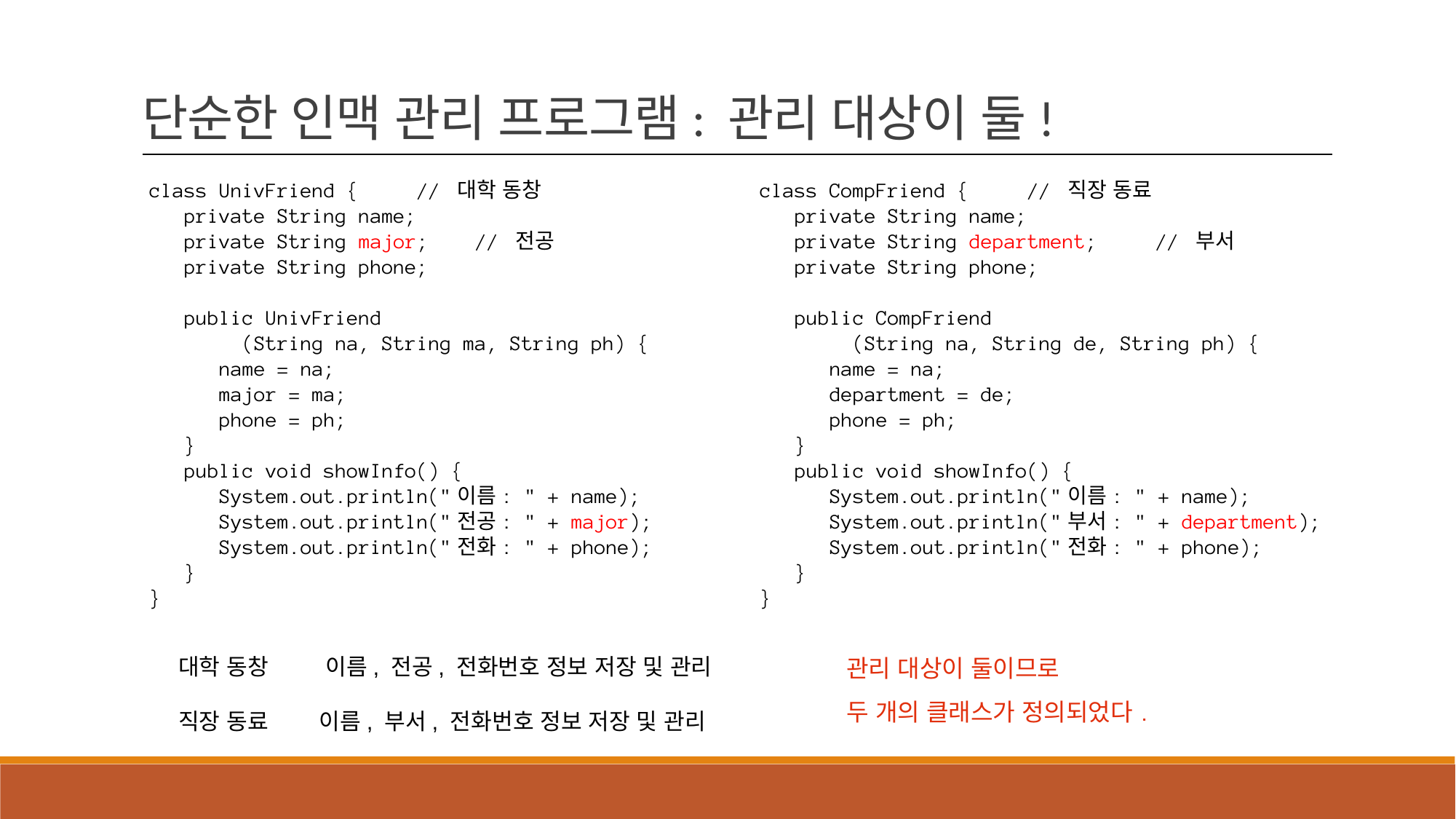

단순한 인맥 관리 프로그램: 관리 대상이 둘!
class UnivFriend {     // 대학 동창
   private String name;
   private String major;    // 전공
   private String phone;

   public UnivFriend
        (String na, String ma, String ph) {
      name = na;
      major = ma;
      phone = ph;
   }
   public void showInfo() {
      System.out.println("이름: " + name);
      System.out.println("전공: " + major);
      System.out.println("전화: " + phone);
   }
}
class CompFriend {     // 직장 동료
   private String name;
   private String department;     // 부서
   private String phone;

   public CompFriend
        (String na, String de, String ph) {
      name = na;
      department = de;
      phone = ph;
   }
   public void showInfo() {
      System.out.println("이름: " + name);
      System.out.println("부서: " + department);
      System.out.println("전화: " + phone);
   }
}
대학 동창 	      이름, 전공, 전화번호 정보 저장 및 관리
직장 동료        이름, 부서, 전화번호 정보 저장 및 관리
관리 대상이 둘이므로
두 개의 클래스가 정의되었다.